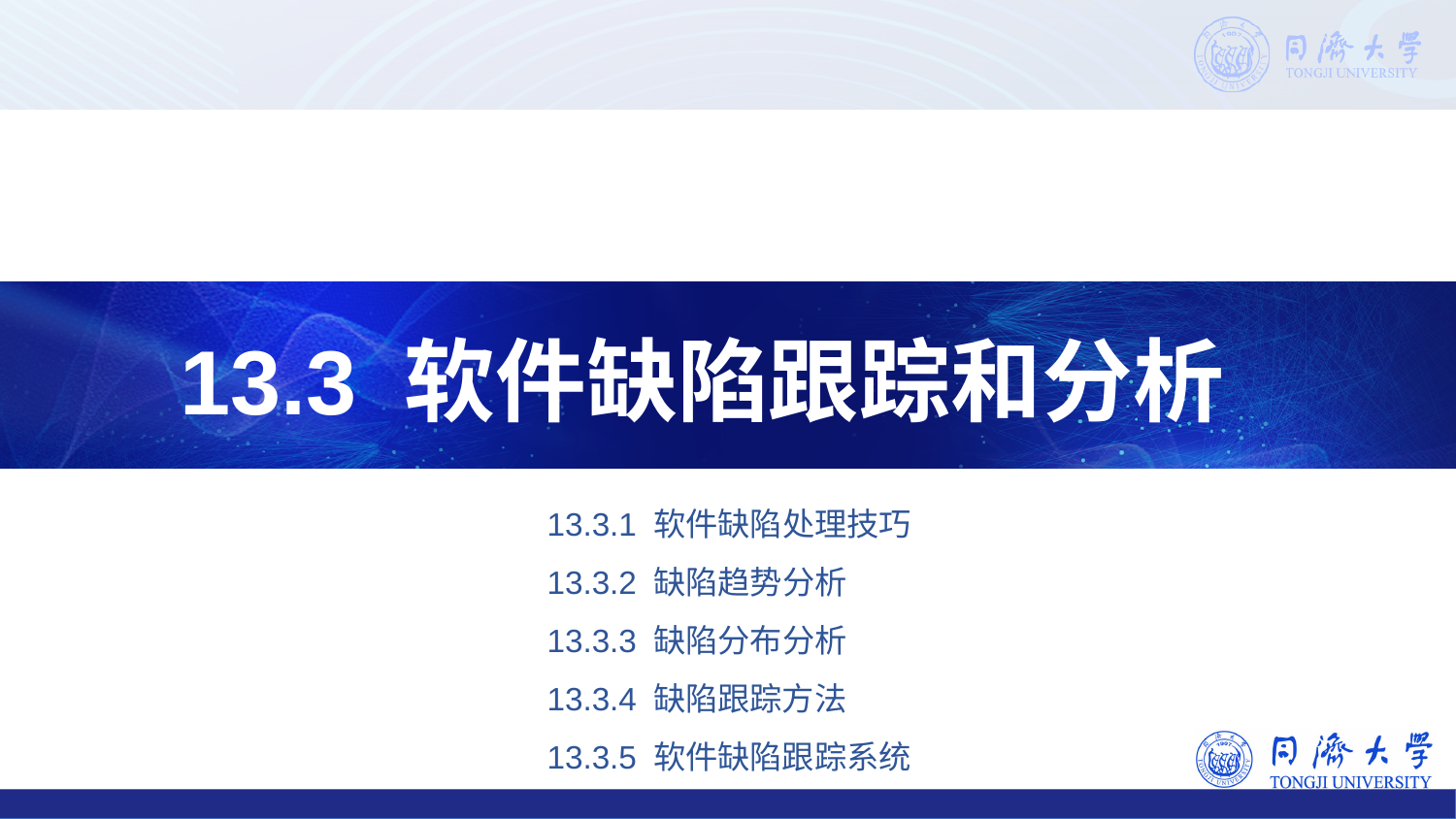

13.3 软件缺陷跟踪和分析
13.3.1 软件缺陷处理技巧
13.3.2 缺陷趋势分析
13.3.3 缺陷分布分析
13.3.4 缺陷跟踪方法
13.3.5 软件缺陷跟踪系统